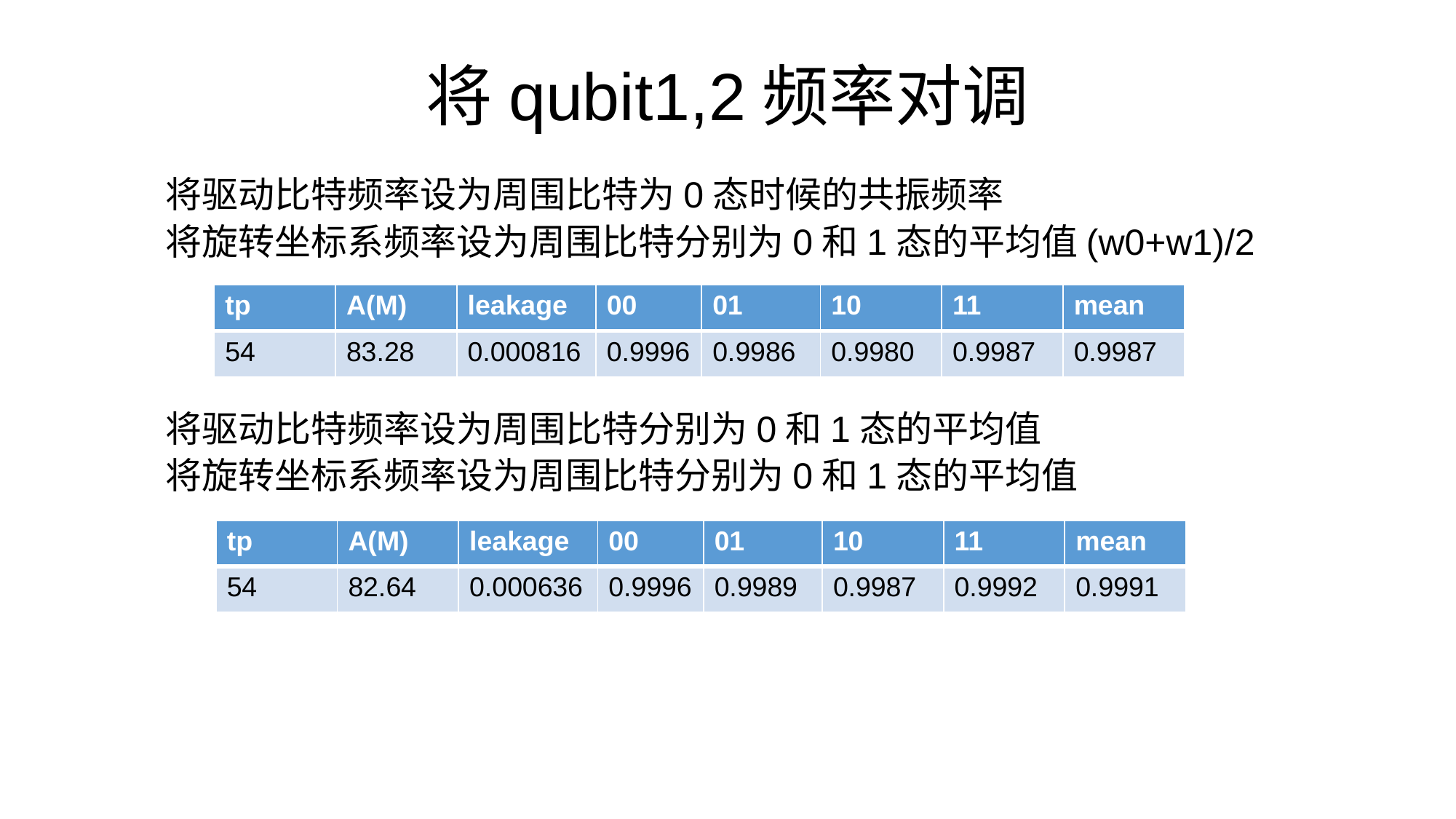

# 将qubit1,2频率对调
将驱动比特频率设为周围比特为0态时候的共振频率
将旋转坐标系频率设为周围比特分别为0和1态的平均值(w0+w1)/2

将驱动比特频率设为周围比特分别为0和1态的平均值
将旋转坐标系频率设为周围比特分别为0和1态的平均值

| tp | A(M) | leakage | 00 | 01 | 10 | 11 | mean |
| --- | --- | --- | --- | --- | --- | --- | --- |
| 54 | 83.28 | 0.000816 | 0.9996 | 0.9986 | 0.9980 | 0.9987 | 0.9987 |
| tp | A(M) | leakage | 00 | 01 | 10 | 11 | mean |
| --- | --- | --- | --- | --- | --- | --- | --- |
| 54 | 82.64 | 0.000636 | 0.9996 | 0.9989 | 0.9987 | 0.9992 | 0.9991 |